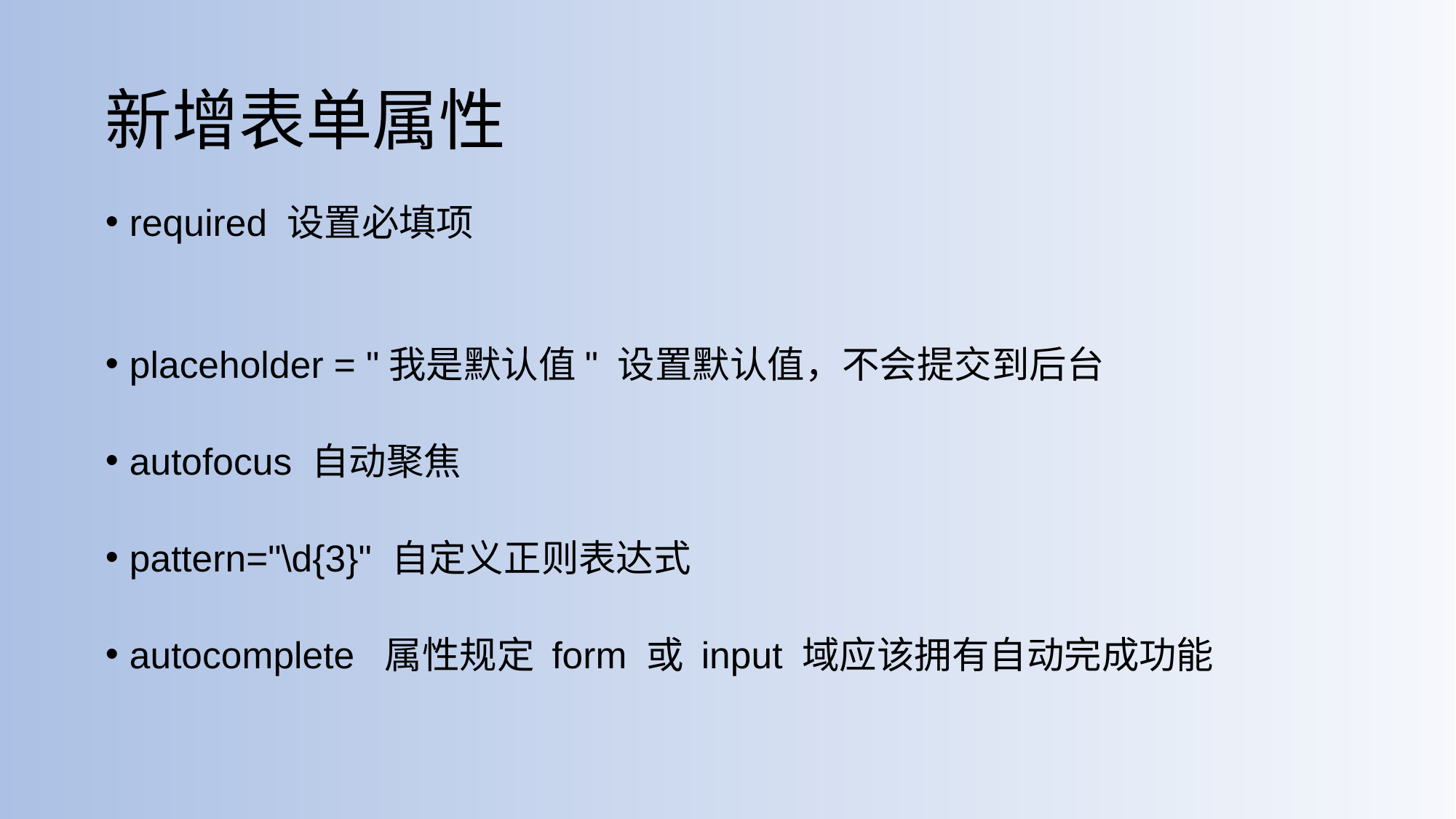

# 新增表单属性
required 设置必填项

placeholder = "我是默认值" 设置默认值，不会提交到后台

autofocus 自动聚焦

pattern="\d{3}" 自定义正则表达式

autocomplete  属性规定 form 或 input 域应该拥有自动完成功能